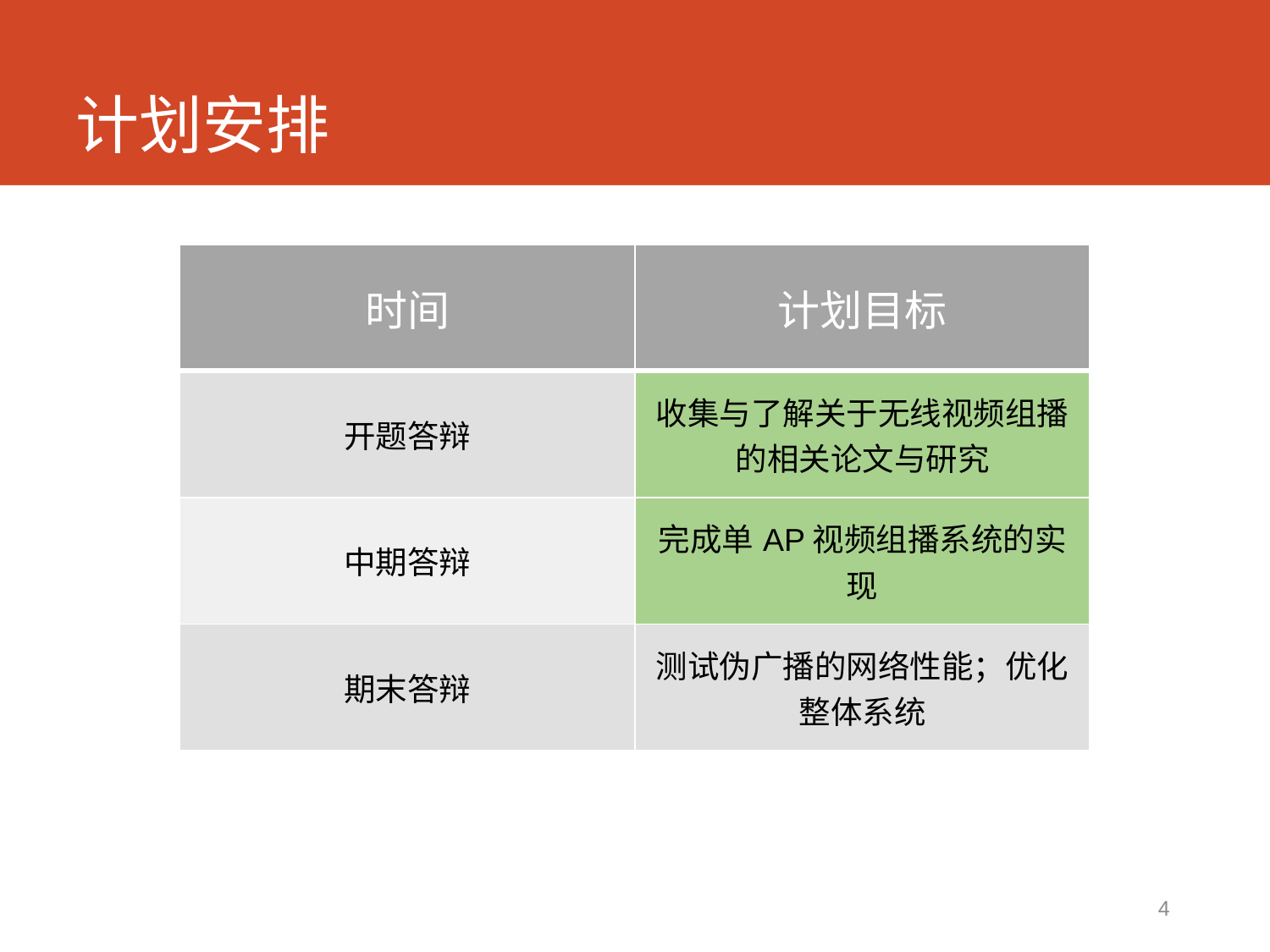

# 计划安排
| 时间 | 计划目标 |
| --- | --- |
| 开题答辩 | 收集与了解关于无线视频组播的相关论文与研究 |
| 中期答辩 | 完成单AP视频组播系统的实现 |
| 期末答辩 | 测试伪广播的网络性能；优化整体系统 |
4